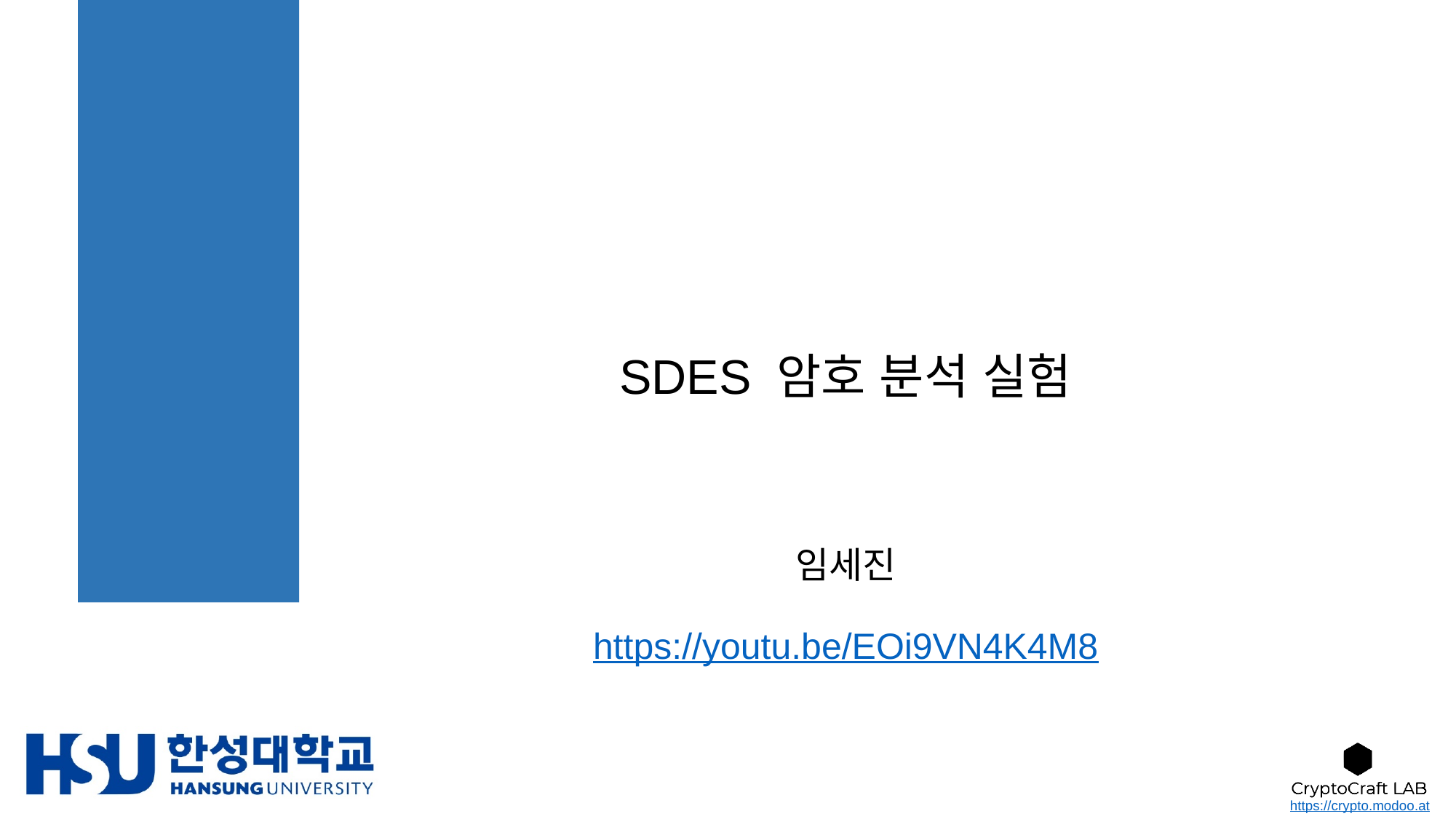

# SDES 암호 분석 실험
임세진
https://youtu.be/EOi9VN4K4M8